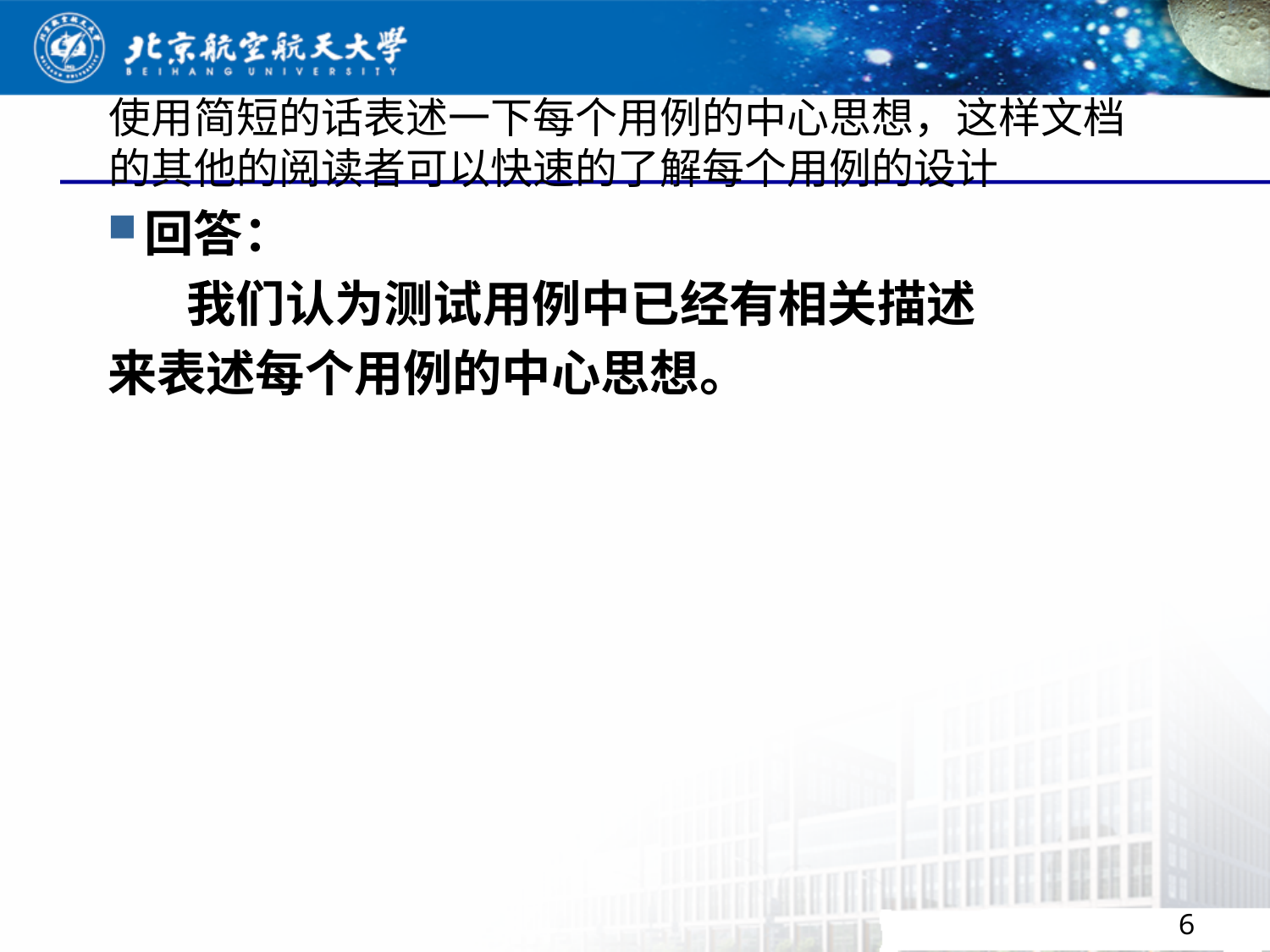

# 使用简短的话表述一下每个用例的中心思想，这样文档的其他的阅读者可以快速的了解每个用例的设计
回答：
      我们认为测试用例中已经有相关描述
来表述每个用例的中心思想。